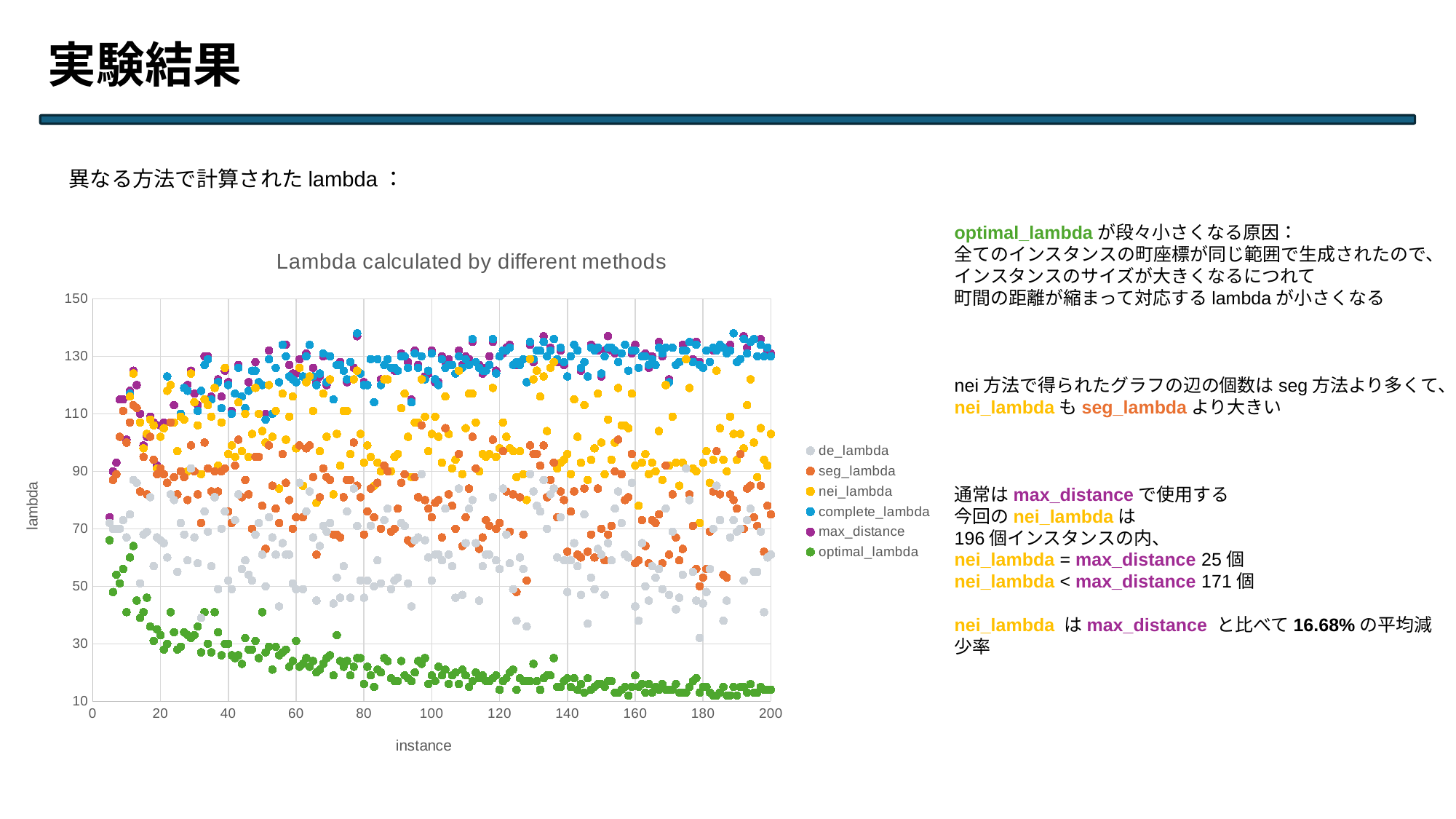

実験結果

異なる方法で計算されたlambda：
optimal_lambdaが段々小さくなる原因：
全てのインスタンスの町座標が同じ範囲で生成されたので、
インスタンスのサイズが大きくなるにつれて
町間の距離が縮まって対応するlambdaが小さくなる

nei方法で得られたグラフの辺の個数はseg方法より多くて、
nei_lambdaもseg_lambdaより大きい

通常はmax_distanceで使用する
今回のnei_lambdaは
196個インスタンスの内、
nei_lambda = max_distance 25個
nei_lambda < max_distance 171個

nei_lambda はmax_distance と比べて16.68%の平均減少率

### Chart: Lambda calculated by different methods

| Category | de_lambda | seg_lambda | nei_lambda | complete_lambda | max_distance |  |
|---|---|---|---|---|---|---|